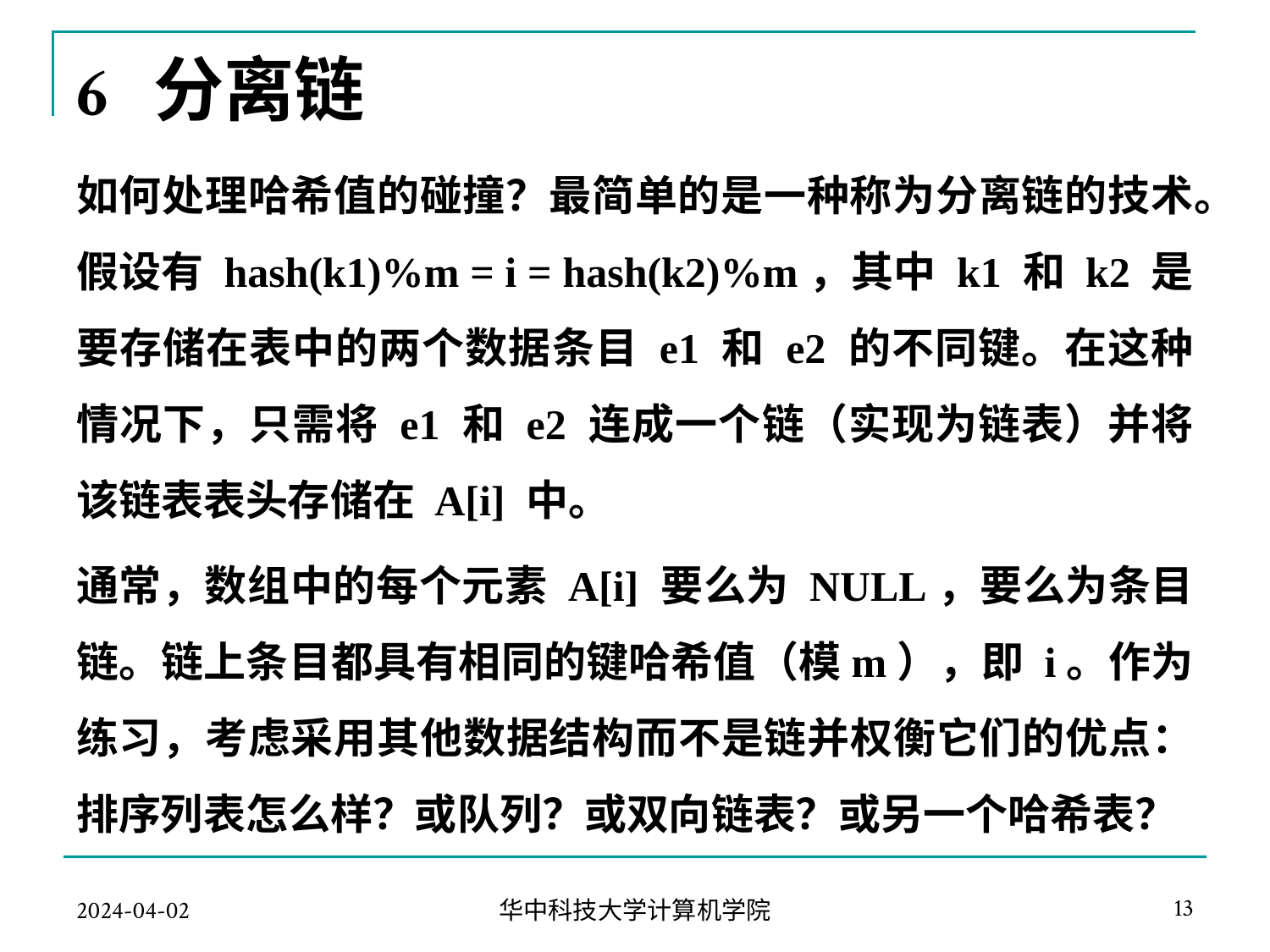

# 6  分离链
如何处理哈希值的碰撞？最简单的是一种称为分离链的技术。假设有 hash(k1)%m = i = hash(k2)%m，其中 k1 和 k2 是要存储在表中的两个数据条目 e1 和 e2 的不同键。在这种情况下，只需将 e1 和 e2 连成一个链（实现为链表）并将该链表表头存储在 A[i] 中。
通常，数组中的每个元素 A[i] 要么为 NULL，要么为条目链。链上条目都具有相同的键哈希值（模m），即 i。作为练习，考虑采用其他数据结构而不是链并权衡它们的优点：排序列表怎么样？或队列？或双向链表？或另一个哈希表？
2024-04-02
13
华中科技大学计算机学院